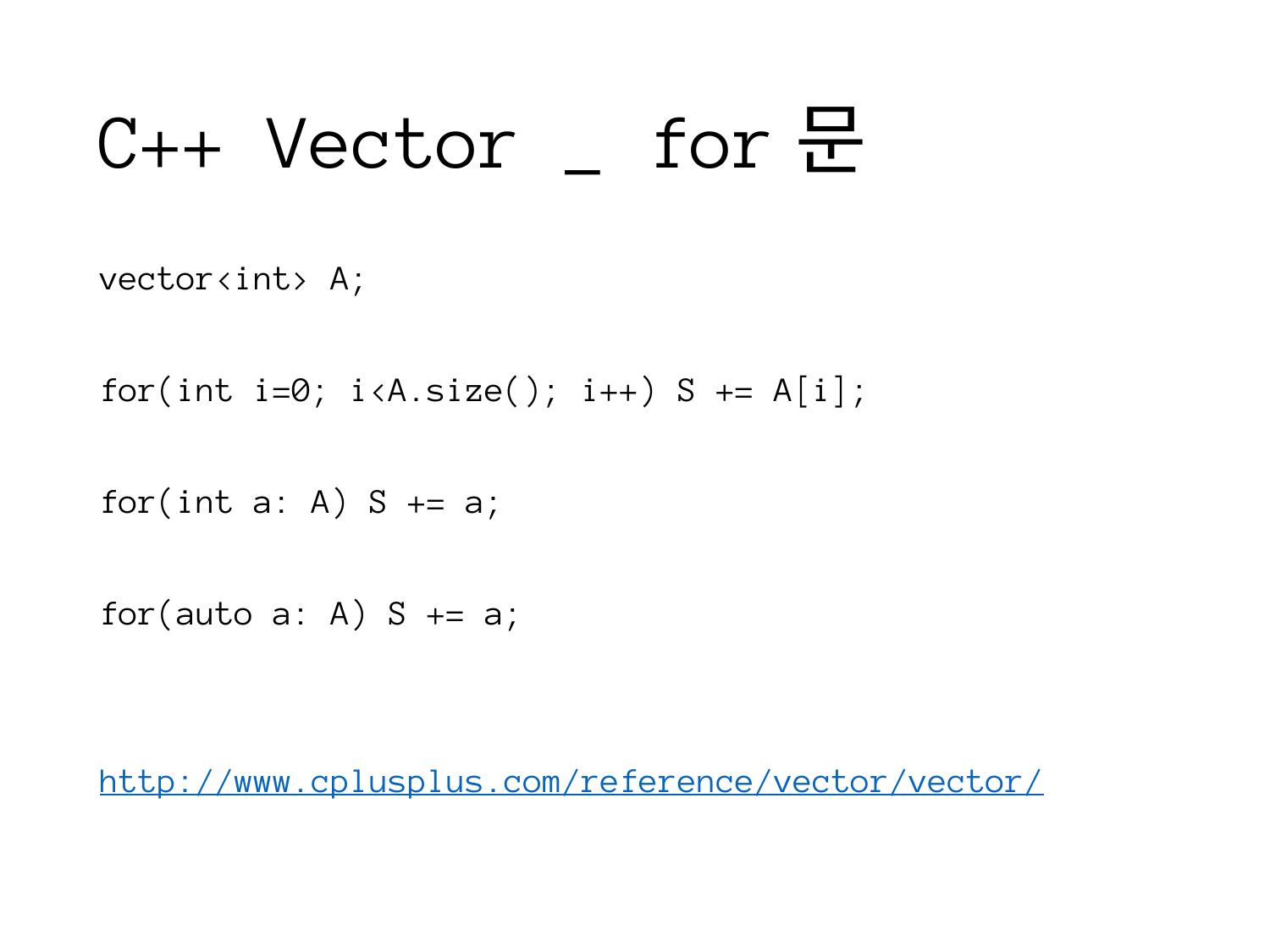

# C++ Vector _ for문
vector<int> A;

for(int i=0; i<A.size(); i++) S += A[i];

for(int a: A) S += a;

for(auto a: A) S += a;

http://www.cplusplus.com/reference/vector/vector/